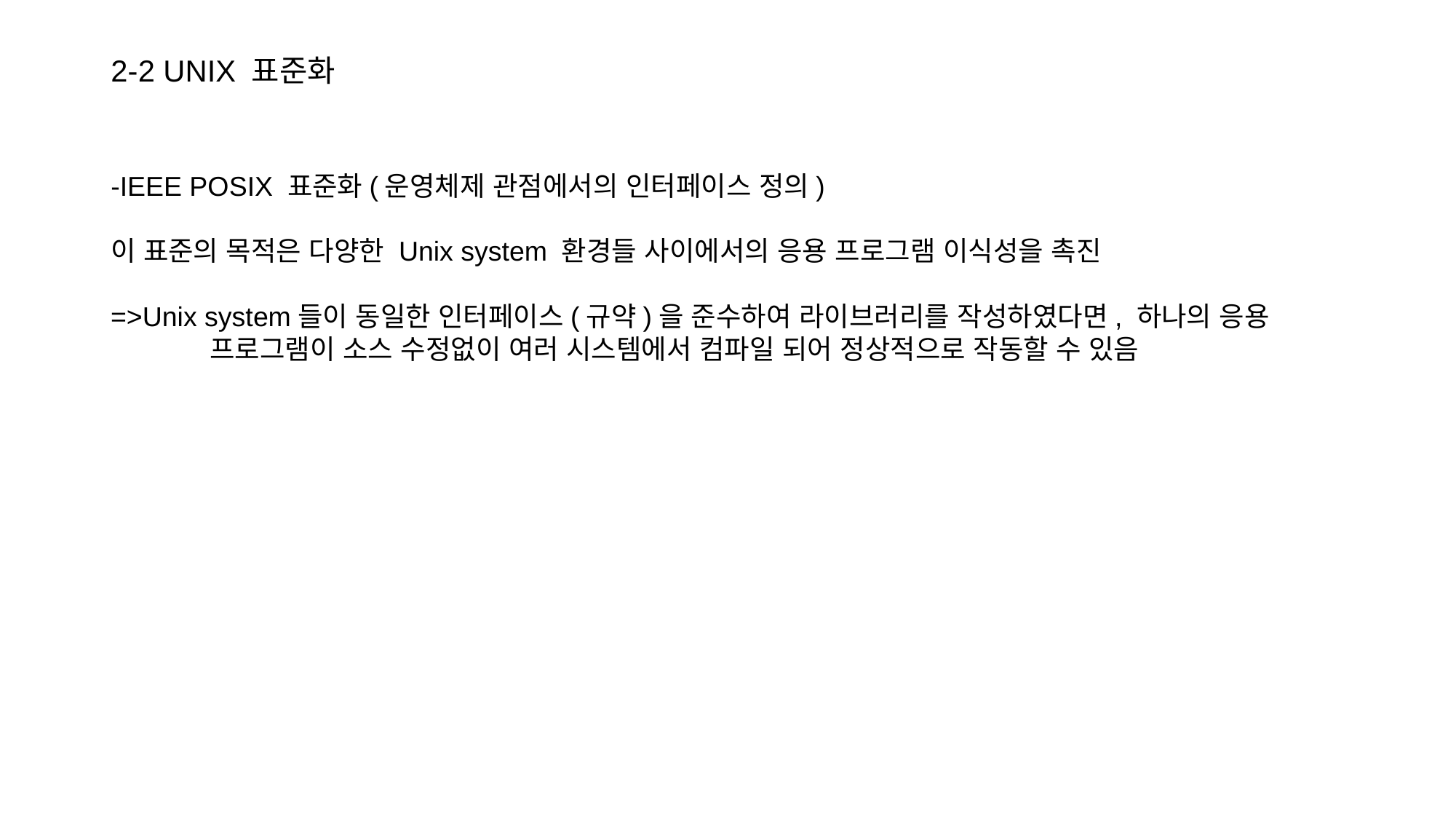

# 2-2 UNIX 표준화
-IEEE POSIX 표준화(운영체제 관점에서의 인터페이스 정의)

이 표준의 목적은 다양한 Unix system 환경들 사이에서의 응용 프로그램 이식성을 촉진

=>Unix system들이 동일한 인터페이스(규약)을 준수하여 라이브러리를 작성하였다면, 하나의 응용                     프로그램이 소스 수정없이 여러 시스템에서 컴파일 되어 정상적으로 작동할 수 있음